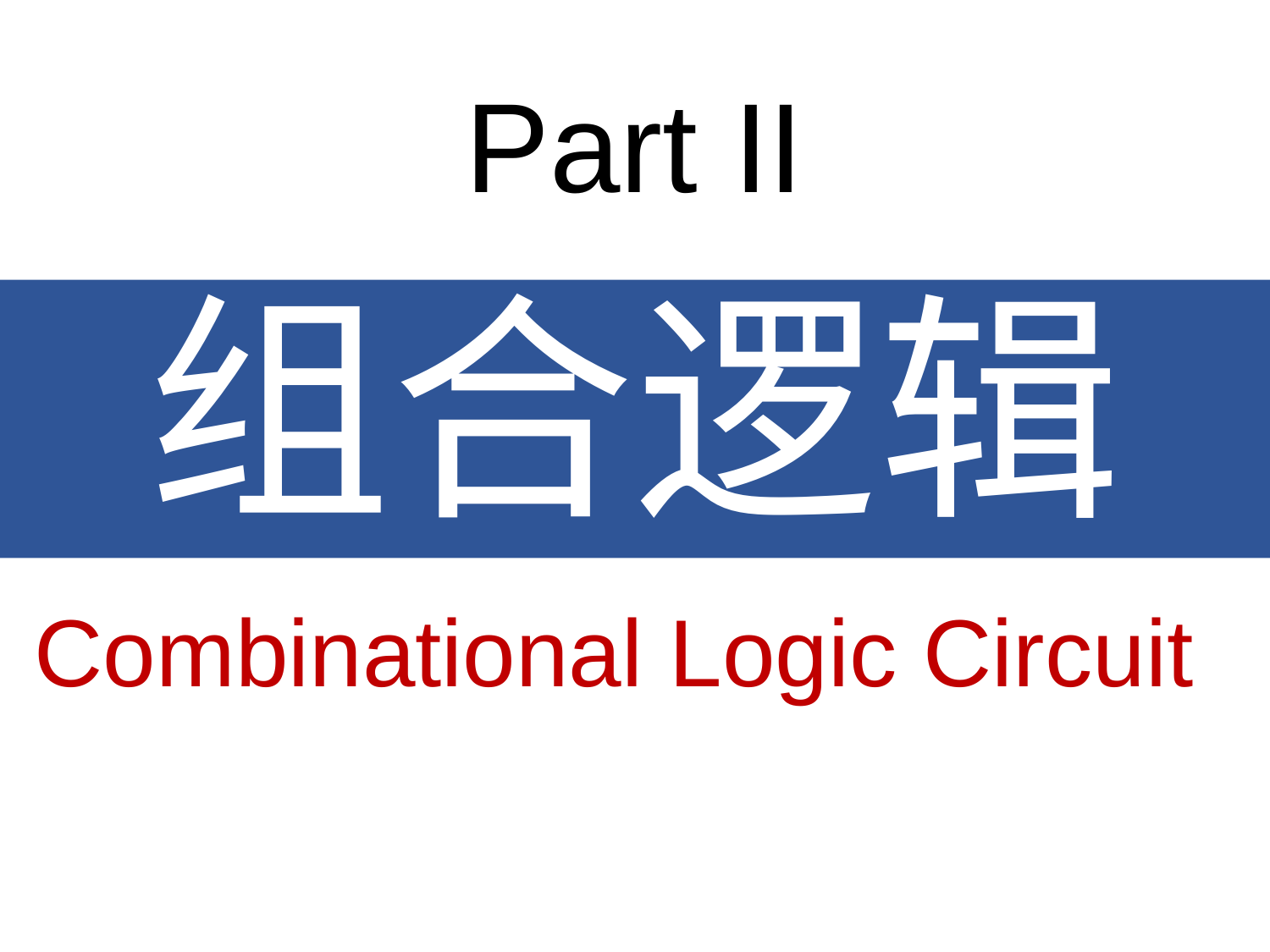

Part II
# 组合逻辑
Combinational Logic Circuit